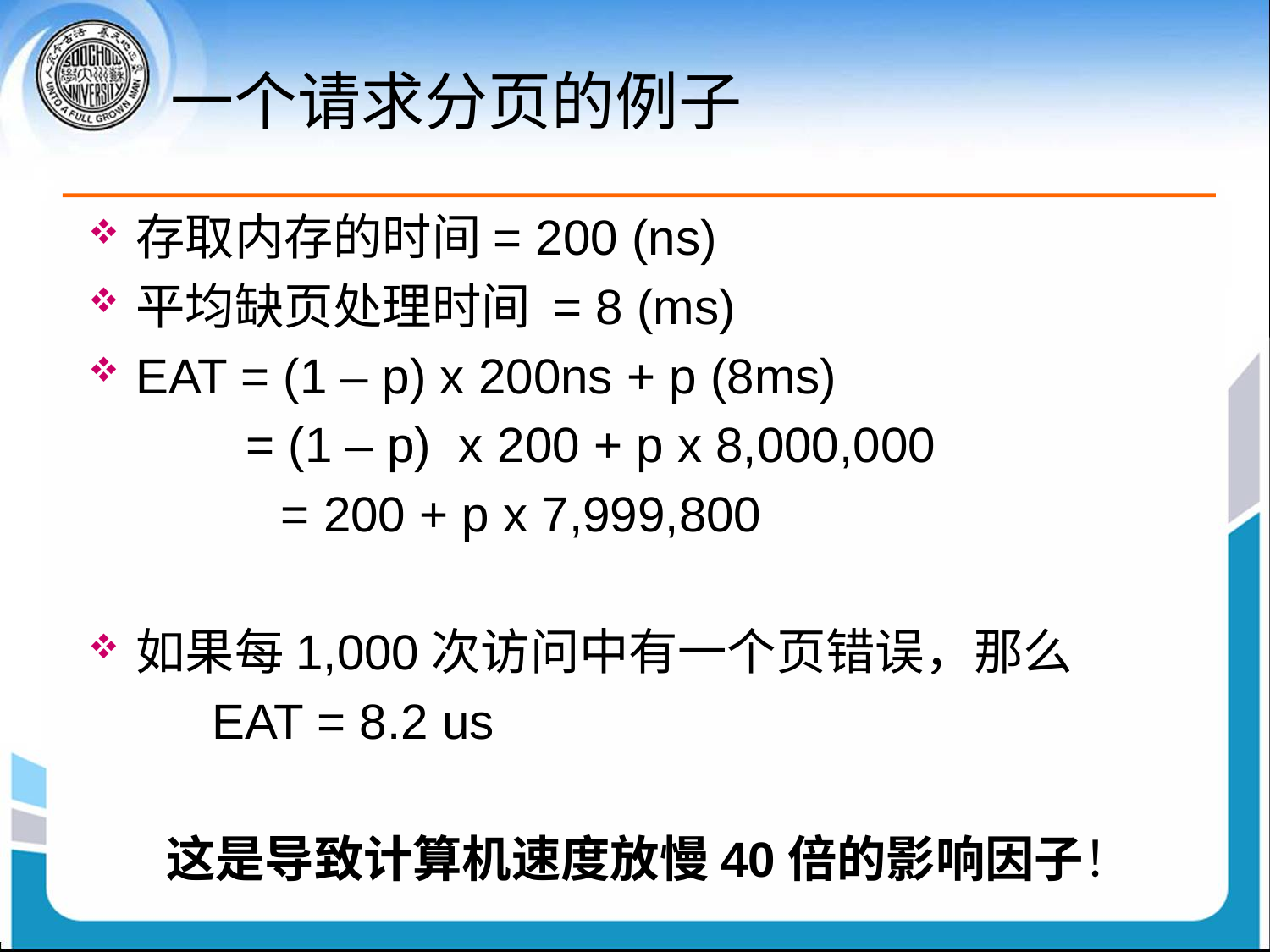

# 一个请求分页的例子
存取内存的时间= 200 (ns)
平均缺页处理时间 = 8 (ms)
EAT = (1 – p) x 200ns + p (8ms)
	        = (1 – p)  x 200 + p x 8,000,000
              = 200 + p x 7,999,800

如果每1,000次访问中有一个页错误，那么
         EAT = 8.2 us

      这是导致计算机速度放慢40倍的影响因子！